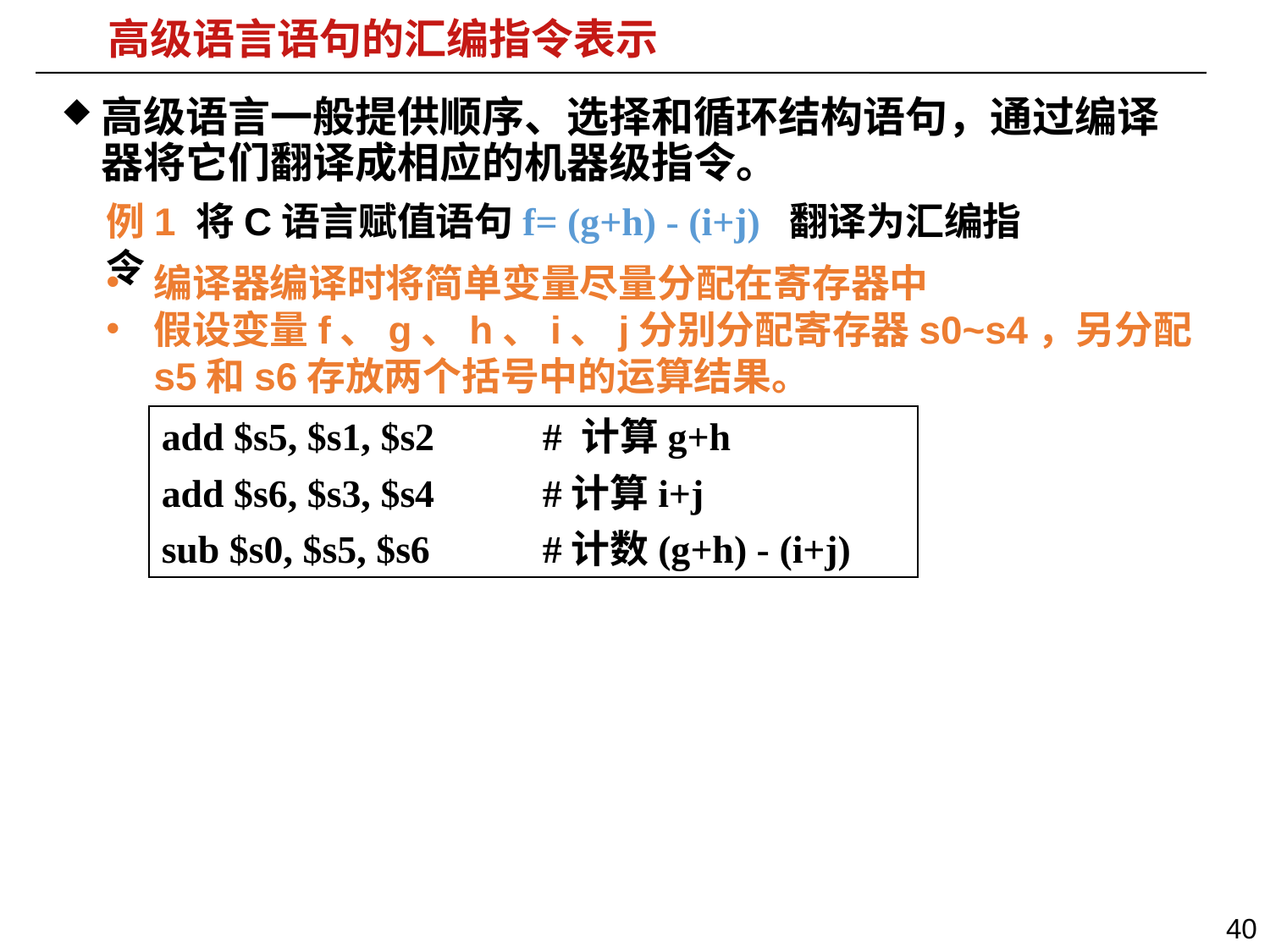

# 高级语言语句的汇编指令表示
高级语言一般提供顺序、选择和循环结构语句，通过编译器将它们翻译成相应的机器级指令。
例1 将C语言赋值语句f= (g+h) - (i+j)  翻译为汇编指令
编译器编译时将简单变量尽量分配在寄存器中
假设变量f、g、h、i、j分别分配寄存器s0~s4，另分配s5和s6存放两个括号中的运算结果。
add $s5, $s1, $s2       	# 计算g+h
add $s6, $s3, $s4	#计算i+j
sub $s0, $s5, $s6	#计数(g+h) - (i+j)